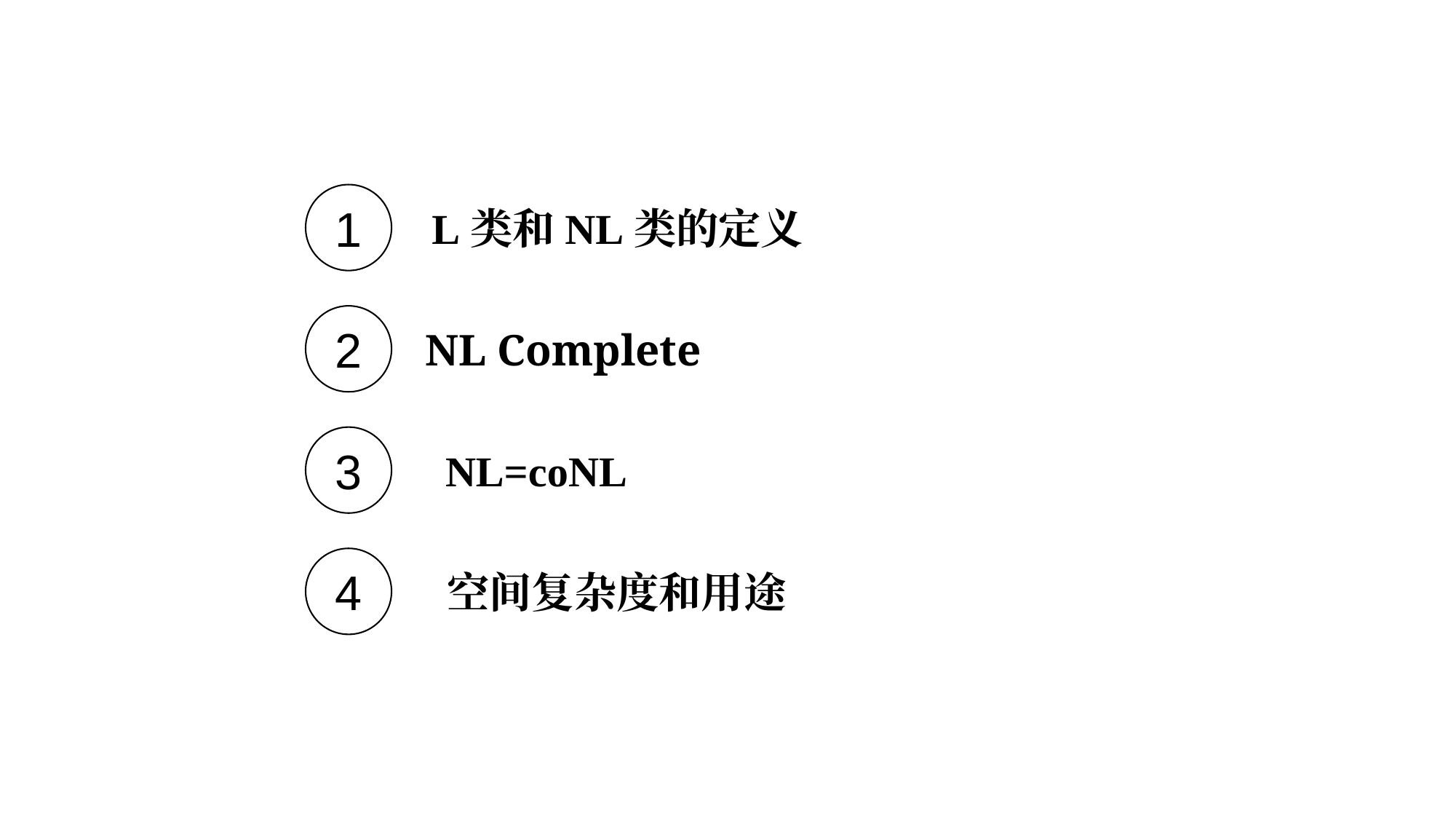

1
L类和NL类的定义
2
NL Complete
3
NL=coNL
4
空间复杂度和用途